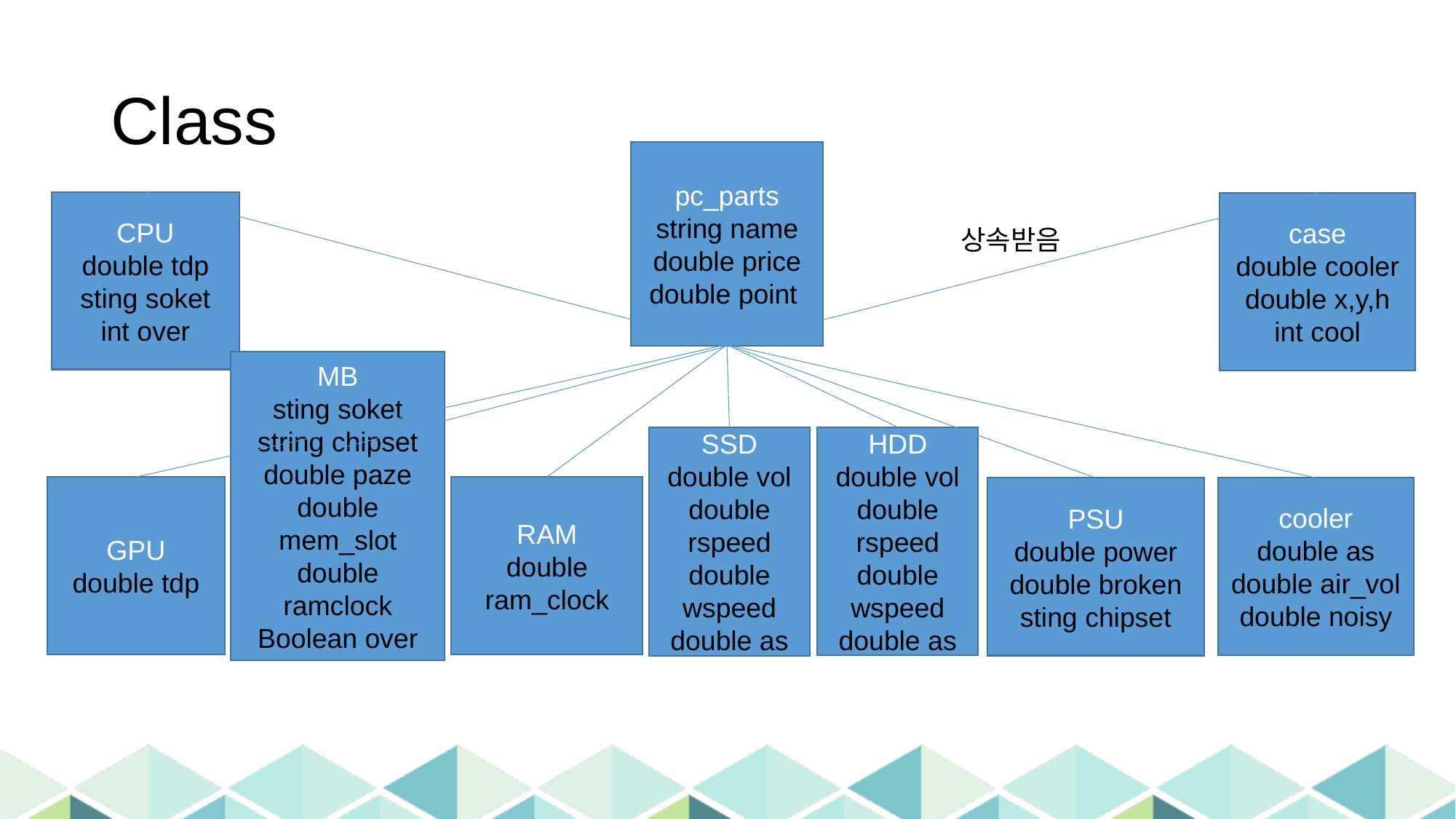

# Class
pc_parts
string name
double price
double point
CPU
double tdp
sting soket
int over
case
double cooler
double x,y,h
int cool
상속받음
MB
sting soket
string chipset
double paze
double mem_slot
double ramclock
Boolean over
SSD
double vol
double rspeed
double wspeed
double as
HDD
double vol
double rspeed
double wspeed
double as
RAM
double ram_clock
GPU
double tdp
PSU
double power
double broken
sting chipset
cooler
double as
double air_vol
double noisy